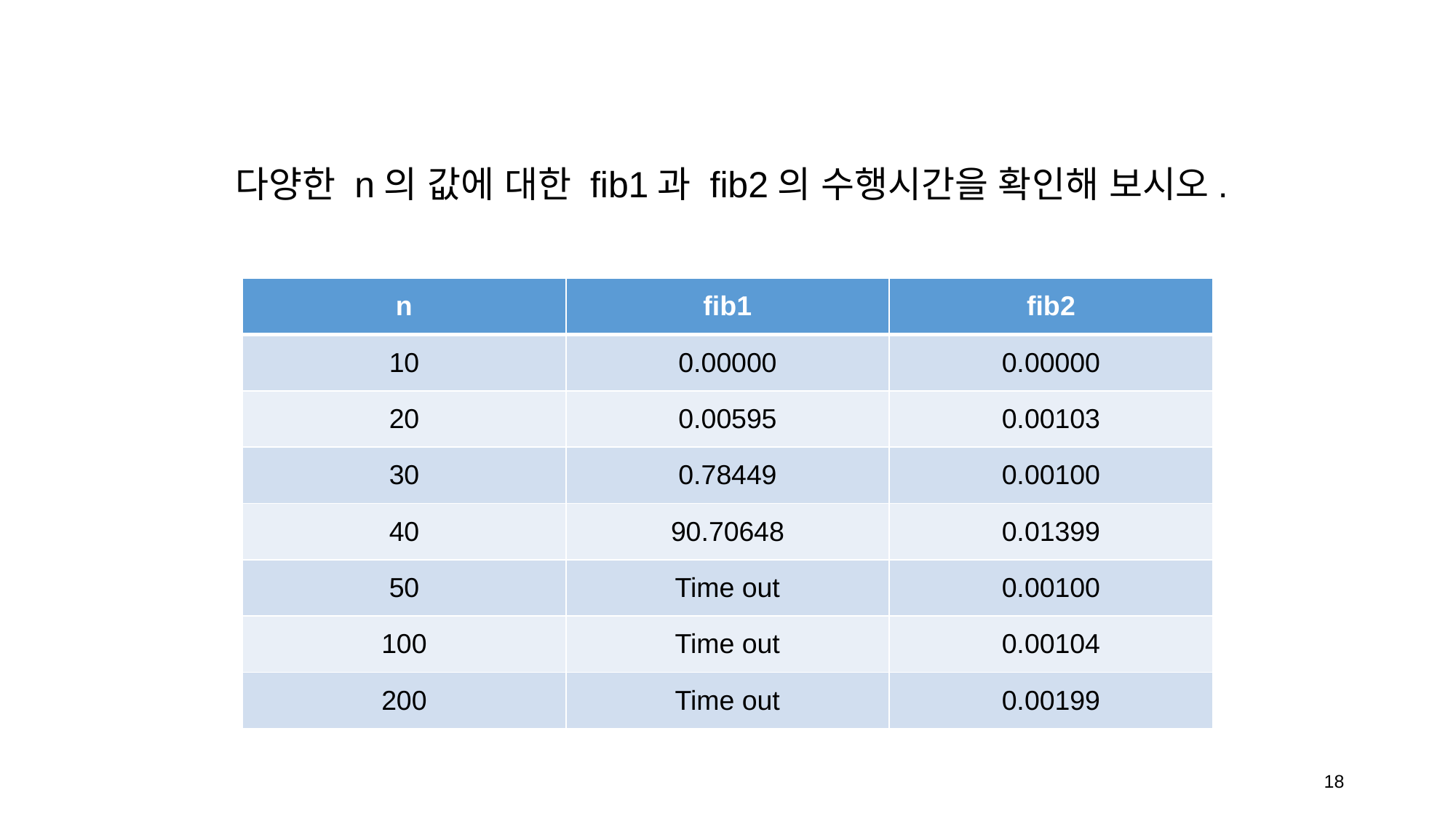

다양한 n의 값에 대한 fib1과 fib2의 수행시간을 확인해 보시오.
| n | fib1 | fib2 |
| --- | --- | --- |
| 10 | 0.00000 | 0.00000 |
| 20 | 0.00595 | 0.00103 |
| 30 | 0.78449 | 0.00100 |
| 40 | 90.70648 | 0.01399 |
| 50 | Time out | 0.00100 |
| 100 | Time out | 0.00104 |
| 200 | Time out | 0.00199 |
18